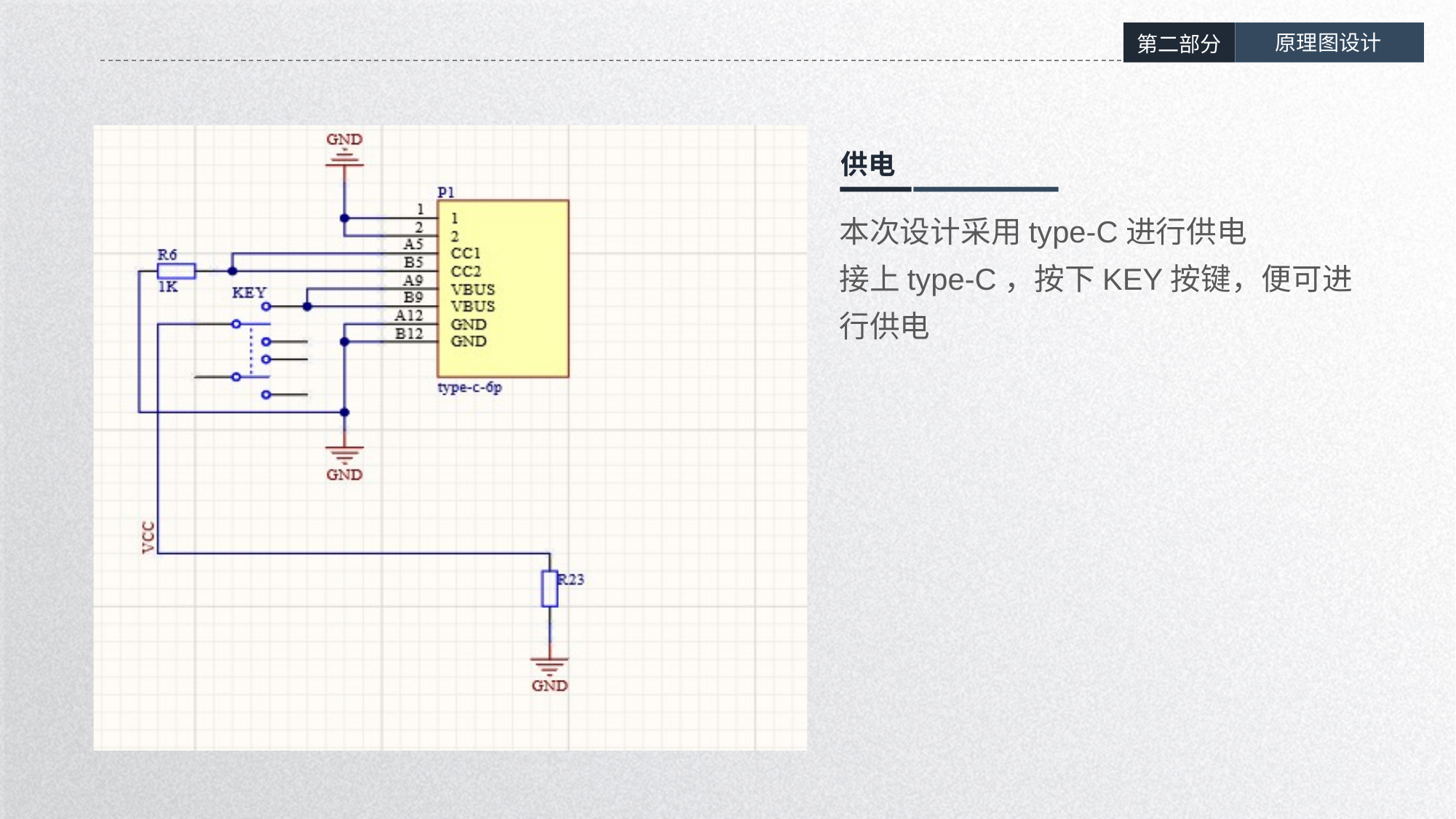

原理图设计
第二部分

供电

本次设计采用type-C进行供电
接上type-C，按下KEY按键，便可进行供电
延时符